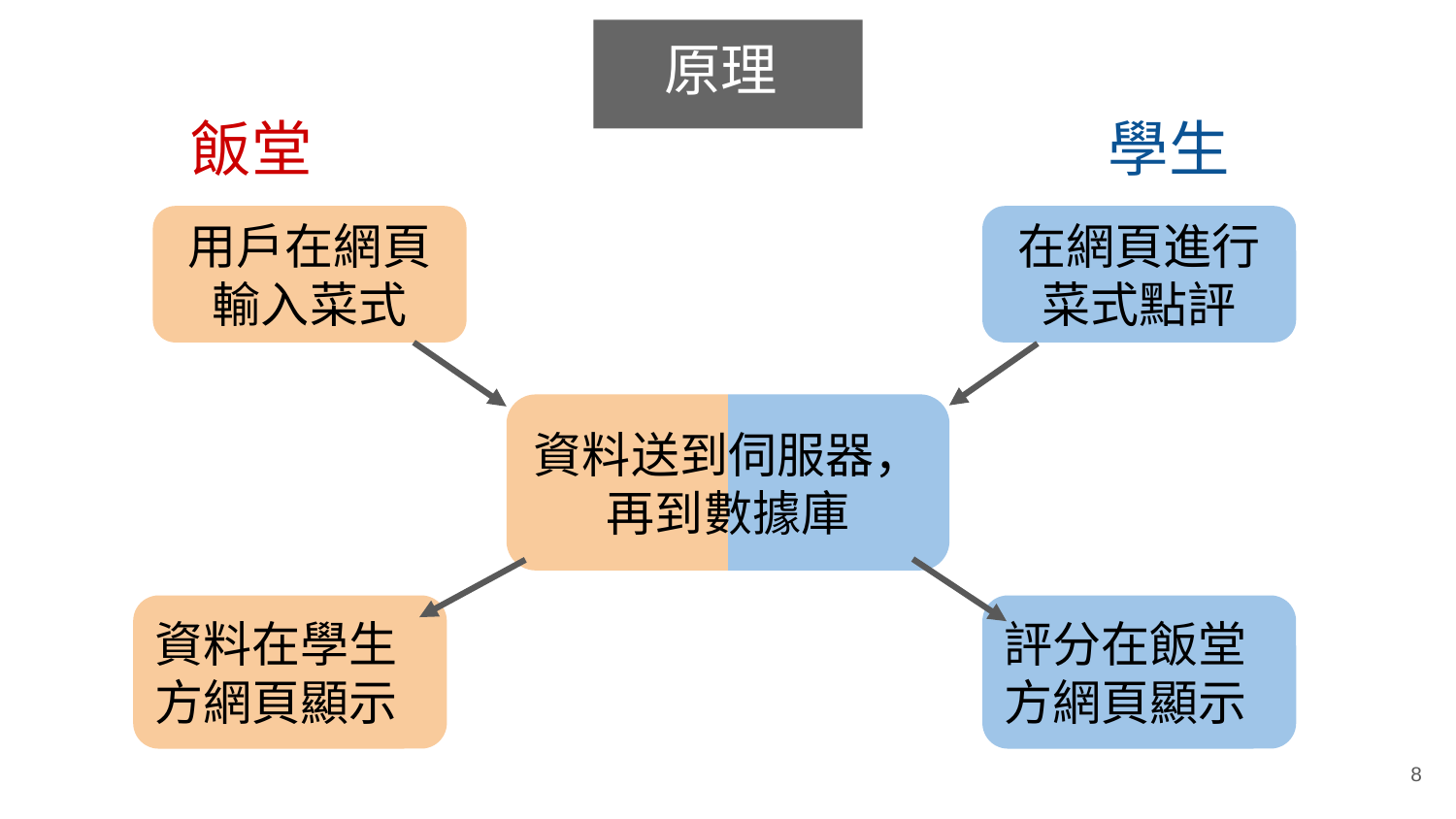

# 原理
飯堂
學生
用戶在網頁輸入菜式
在網頁進行菜式點評

資料送到伺服器，再到數據庫
資料在學生方網頁顯示
評分在飯堂方網頁顯示
8